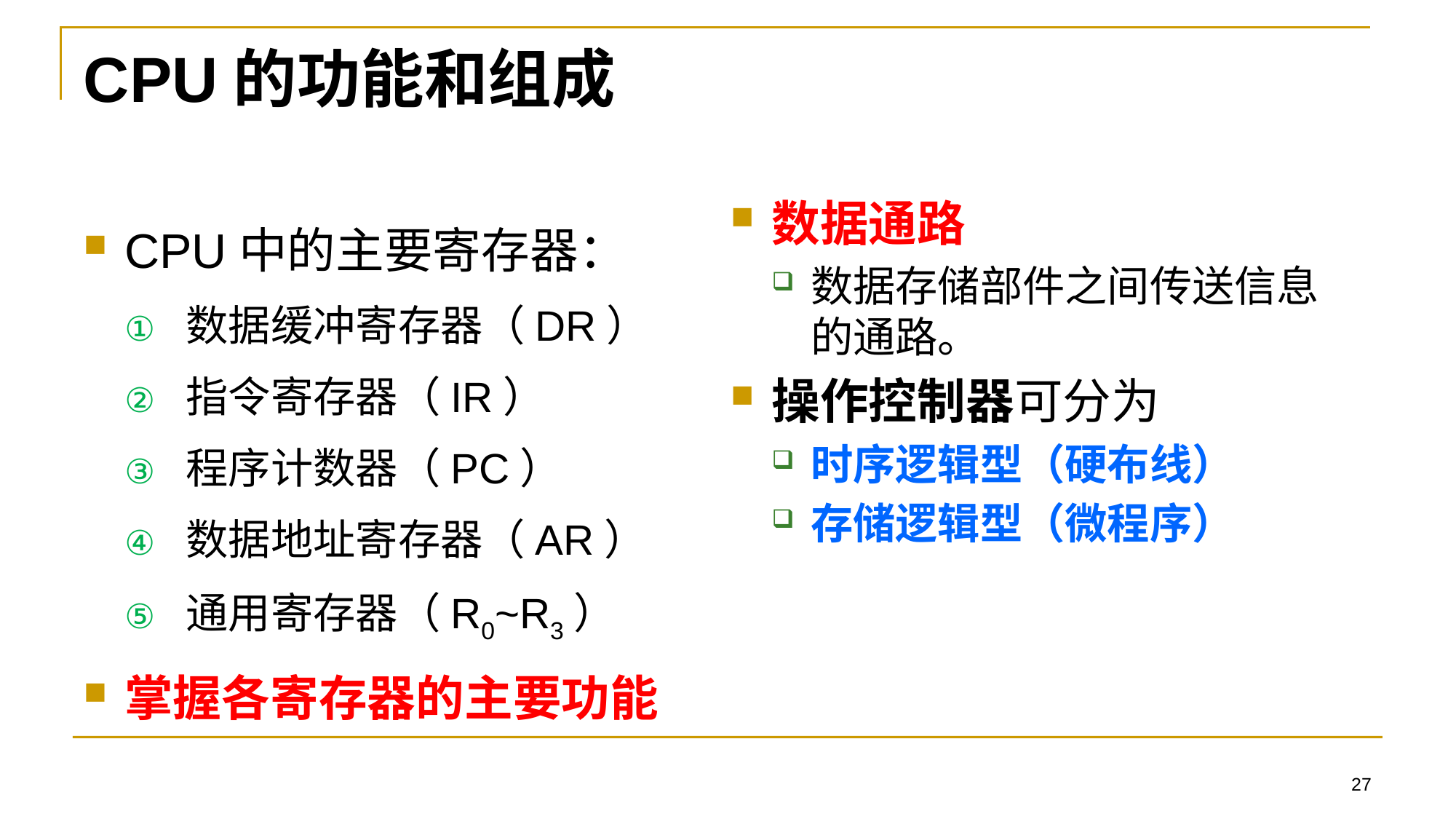

# CPU的功能和组成
数据通路
数据存储部件之间传送信息的通路。
操作控制器可分为
时序逻辑型（硬布线）
存储逻辑型（微程序）
CPU中的主要寄存器：
数据缓冲寄存器（DR）
指令寄存器（IR）
程序计数器（PC）
数据地址寄存器（AR）
通用寄存器（R0~R3）
掌握各寄存器的主要功能
27